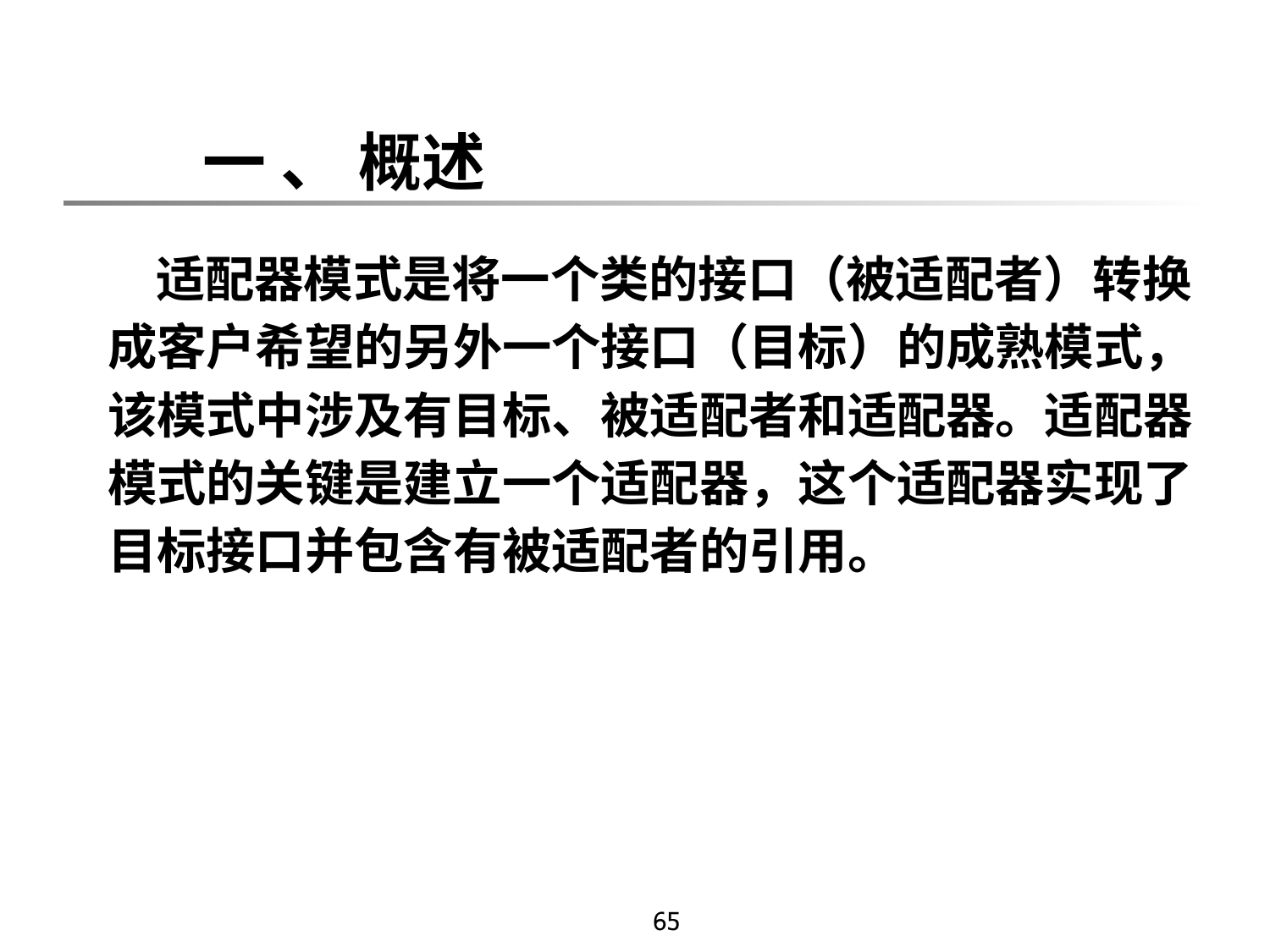

一 、 概述

    适配器模式是将一个类的接口（被适配者）转换成客户希望的另外一个接口（目标）的成熟模式，该模式中涉及有目标、被适配者和适配器。适配器模式的关键是建立一个适配器，这个适配器实现了目标接口并包含有被适配者的引用。

65